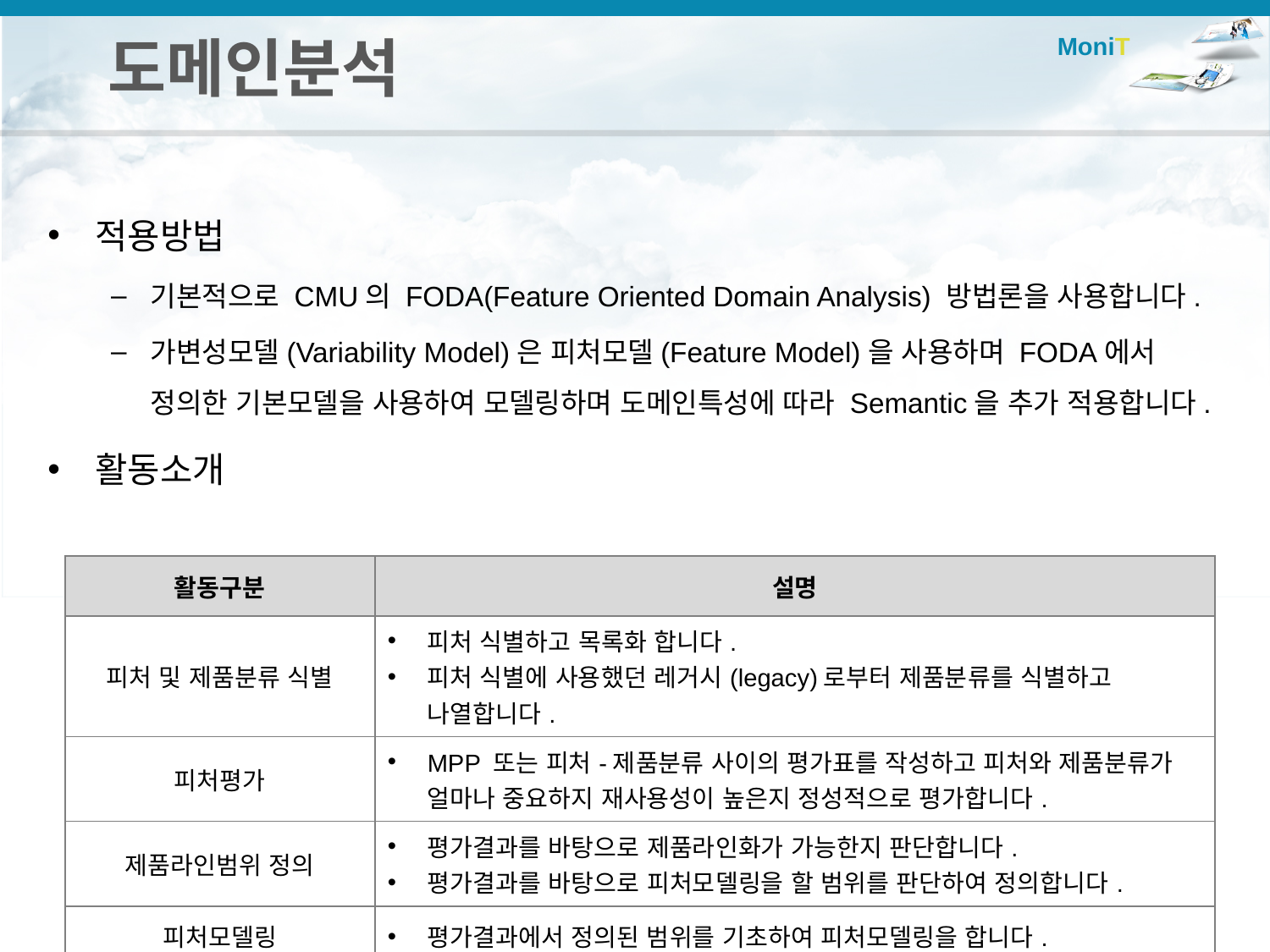

# 도메인분석
적용방법
기본적으로 CMU의 FODA(Feature Oriented Domain Analysis) 방법론을 사용합니다.
가변성모델(Variability Model)은 피처모델(Feature Model)을 사용하며 FODA에서 정의한 기본모델을 사용하여 모델링하며 도메인특성에 따라 Semantic을 추가 적용합니다.
활동소개
| 활동구분 | 설명 |
| --- | --- |
| 피처 및 제품분류 식별 | 피처 식별하고 목록화 합니다. 피처 식별에 사용했던 레거시(legacy)로부터 제품분류를 식별하고 나열합니다. |
| 피처평가 | MPP 또는 피처-제품분류 사이의 평가표를 작성하고 피처와 제품분류가 얼마나 중요하지 재사용성이 높은지 정성적으로 평가합니다. |
| 제품라인범위 정의 | 평가결과를 바탕으로 제품라인화가 가능한지 판단합니다. 평가결과를 바탕으로 피처모델링을 할 범위를 판단하여 정의합니다. |
| 피처모델링 | 평가결과에서 정의된 범위를 기초하여 피처모델링을 합니다. |